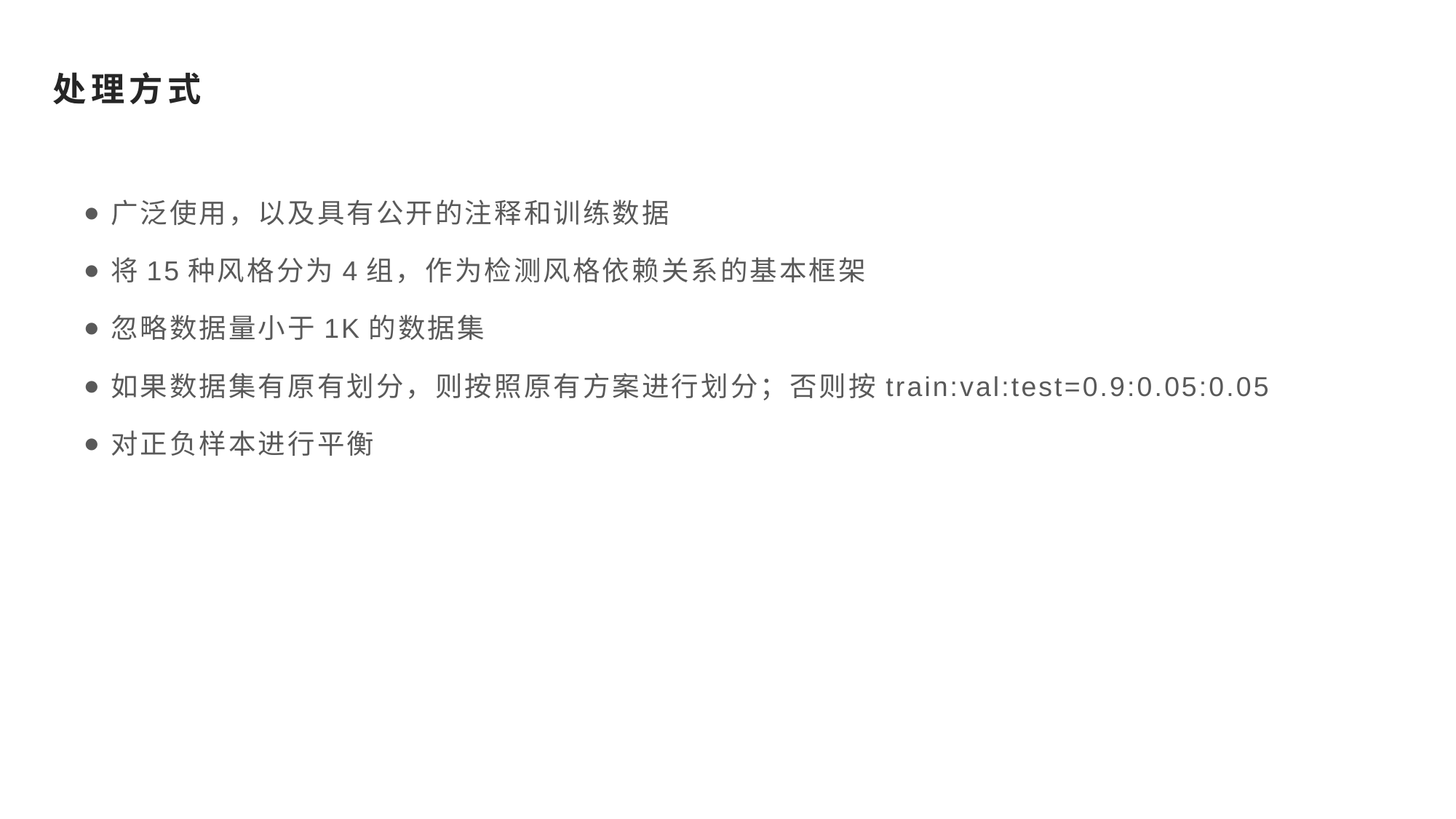

# 处理方式
广泛使用，以及具有公开的注释和训练数据
将15种风格分为4组，作为检测风格依赖关系的基本框架
忽略数据量小于1K的数据集
如果数据集有原有划分，则按照原有方案进行划分；否则按train:val:test=0.9:0.05:0.05
对正负样本进行平衡